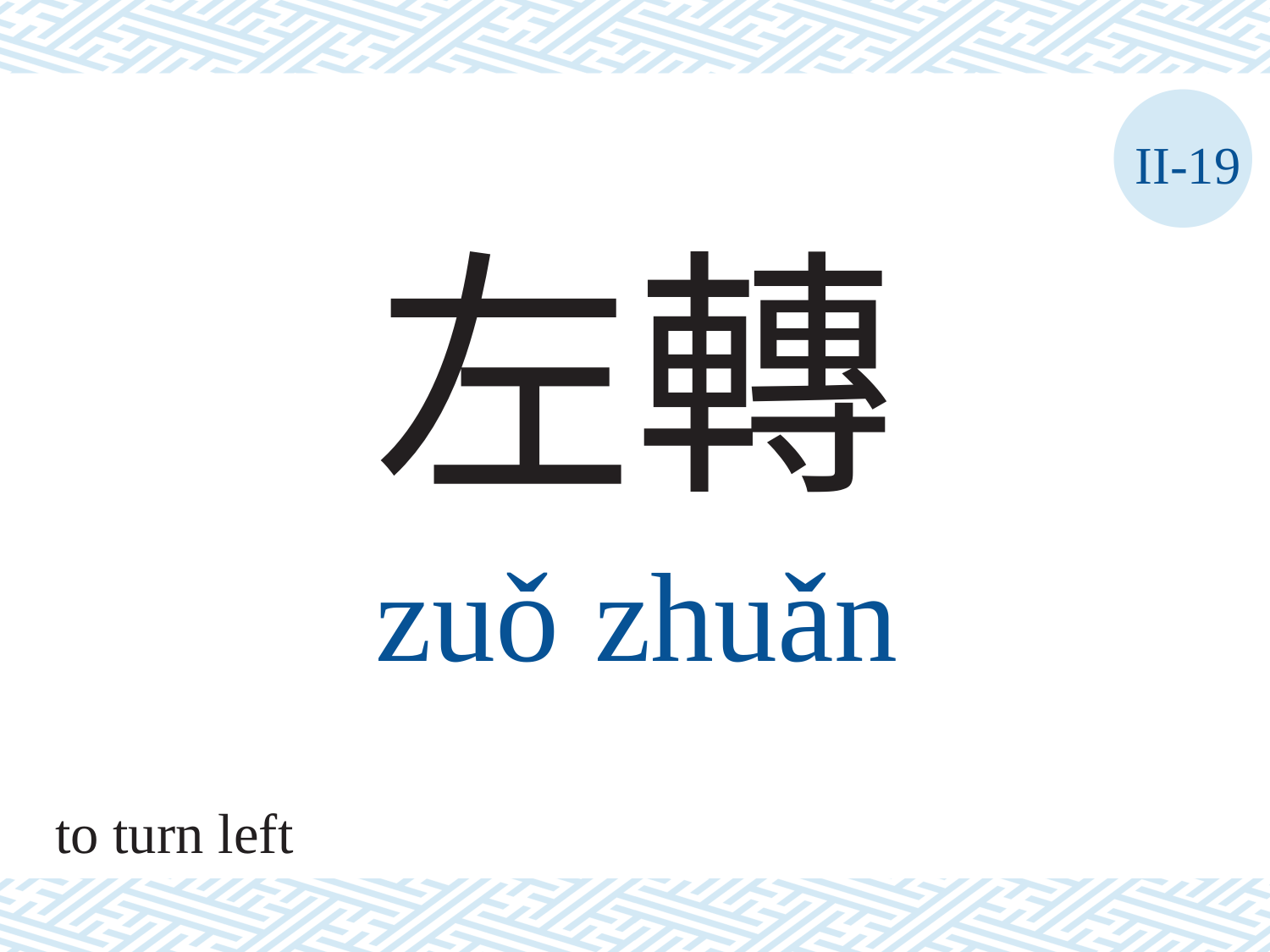

II-19
左轉
zuǒ	zhuǎn
to turn left